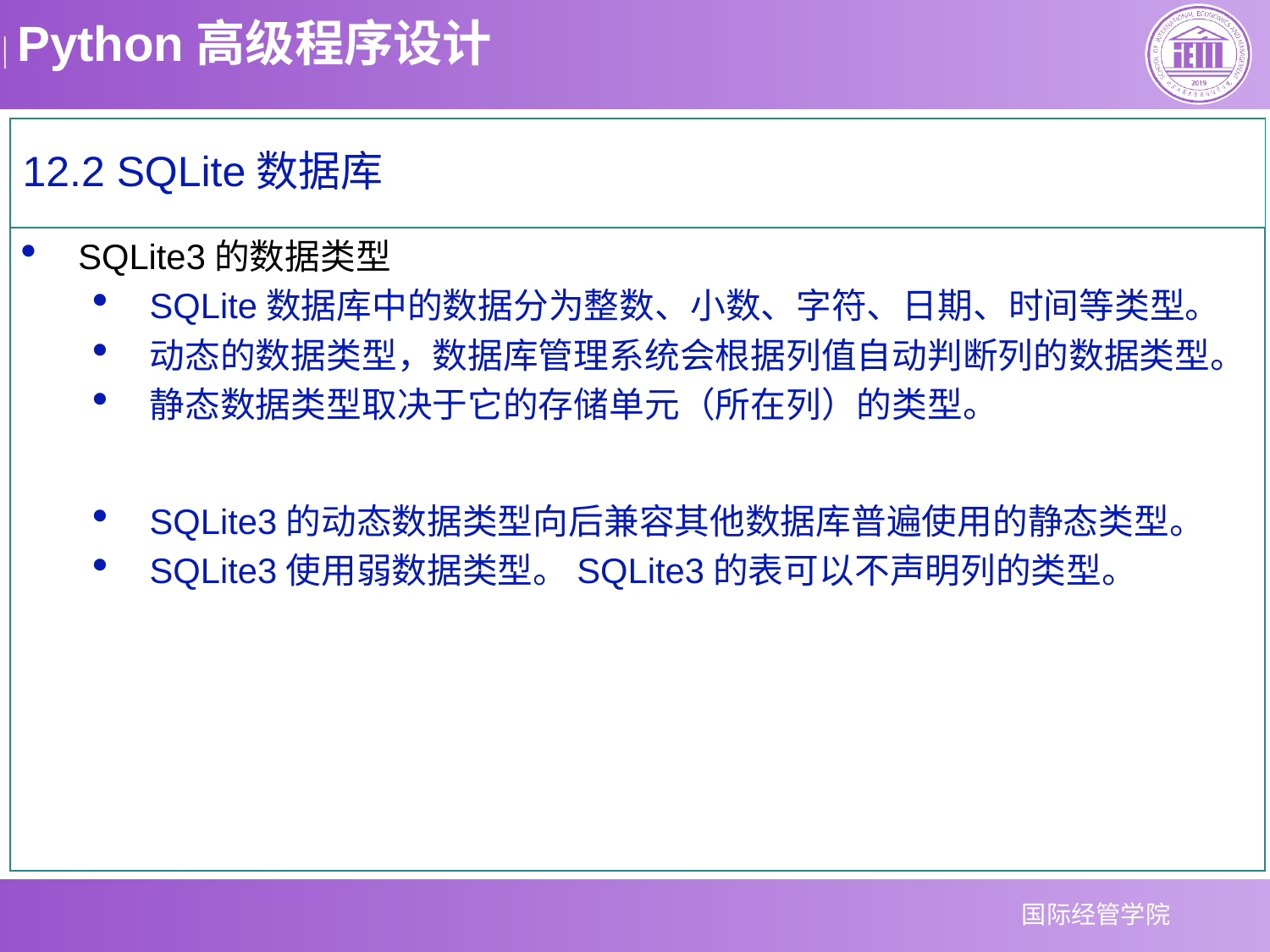

12.2 SQLite数据库
SQLite3的数据类型
SQLite数据库中的数据分为整数、小数、字符、日期、时间等类型。
动态的数据类型，数据库管理系统会根据列值自动判断列的数据类型。
静态数据类型取决于它的存储单元（所在列）的类型。

SQLite3的动态数据类型向后兼容其他数据库普遍使用的静态类型。
SQLite3使用弱数据类型。SQLite3的表可以不声明列的类型。